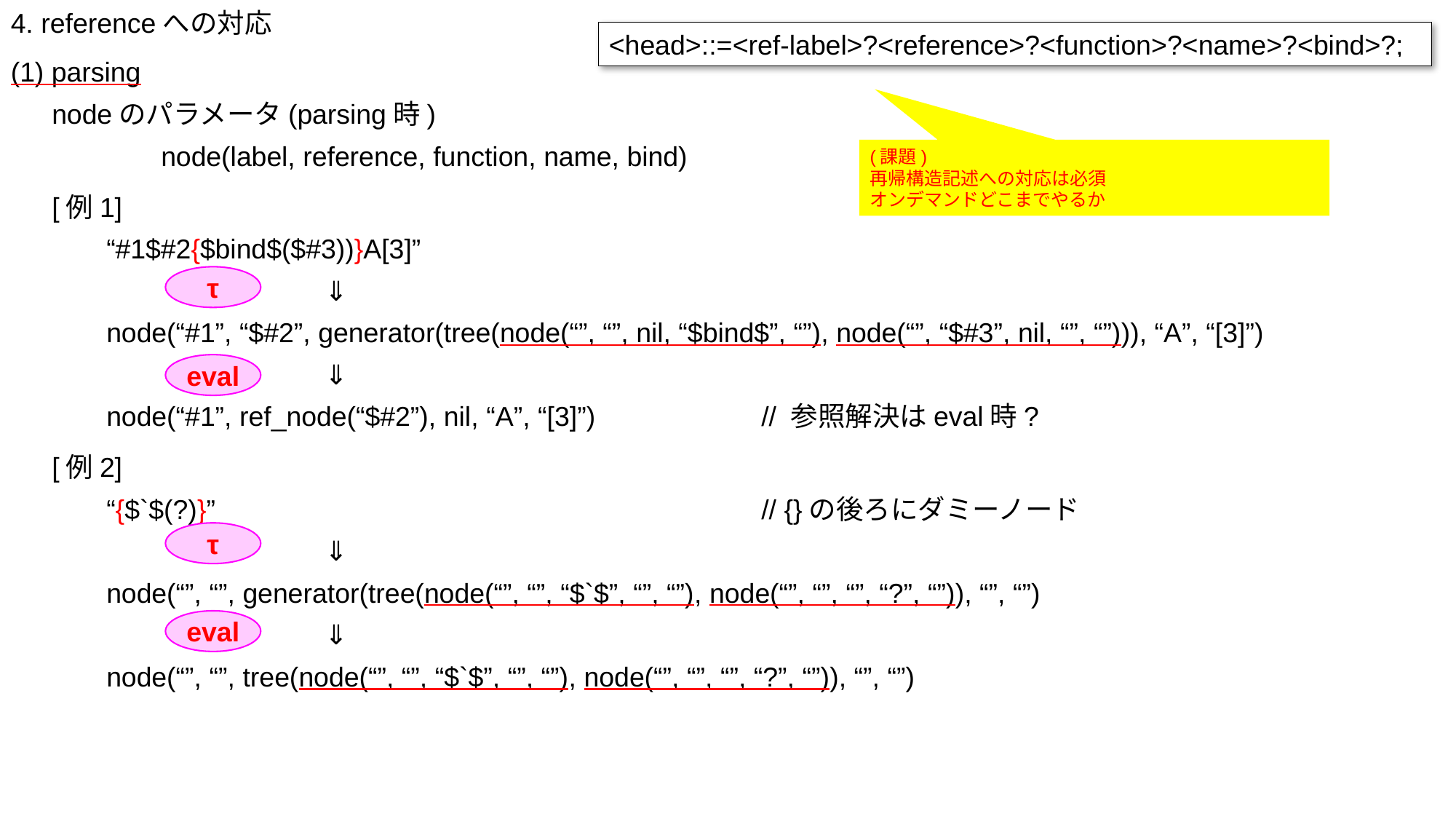

4. referenceへの対応
<head>::=<ref-label>?<reference>?<function>?<name>?<bind>?;
(1) parsing
nodeのパラメータ(parsing時)
	node(label, reference, function, name, bind)
[例1]
“#1$#2{$bind$($#3))}A[3]”
		⇓
node(“#1”, “$#2”, generator(tree(node(“”, “”, nil, “$bind$”, “”), node(“”, “$#3”, nil, “”, “”))), “A”, “[3]”)
		⇓
node(“#1”, ref_node(“$#2”), nil, “A”, “[3]”)		// 参照解決はeval時?
[例2]
“{$`$(?)}”						// {}の後ろにダミーノード
		⇓
node(“”, “”, generator(tree(node(“”, “”, “$`$”, “”, “”), node(“”, “”, “”, “?”, “”)), “”, “”)
		⇓
node(“”, “”, tree(node(“”, “”, “$`$”, “”, “”), node(“”, “”, “”, “?”, “”)), “”, “”)
(課題)
再帰構造記述への対応は必須
オンデマンドどこまでやるか
τ
eval
τ
eval